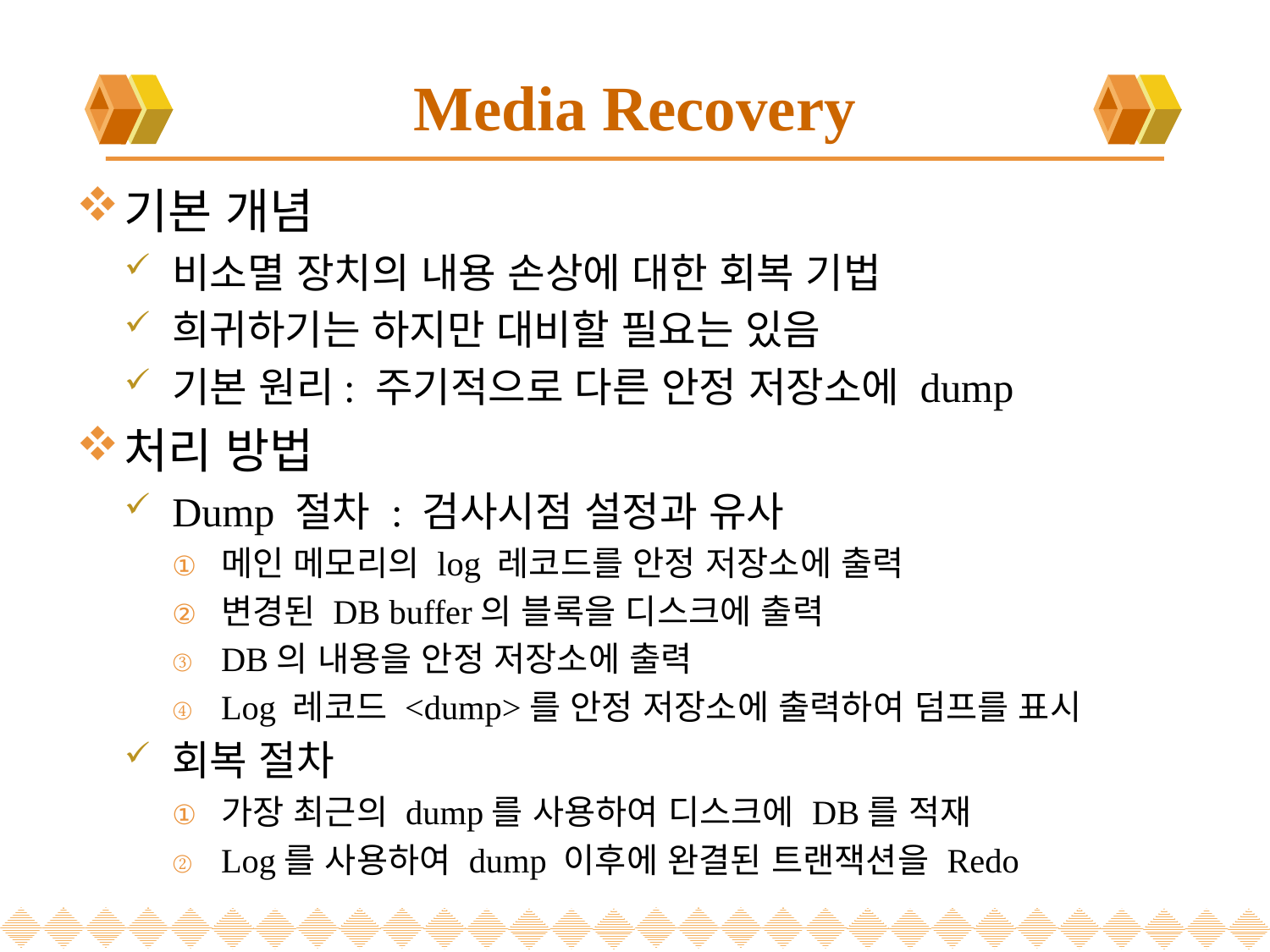

# Media Recovery
기본 개념
비소멸 장치의 내용 손상에 대한 회복 기법
희귀하기는 하지만 대비할 필요는 있음
기본 원리: 주기적으로 다른 안정 저장소에 dump
처리 방법
Dump 절차 : 검사시점 설정과 유사
메인 메모리의 log 레코드를 안정 저장소에 출력
변경된 DB buffer의 블록을 디스크에 출력
DB의 내용을 안정 저장소에 출력
Log 레코드 <dump>를 안정 저장소에 출력하여 덤프를 표시
회복 절차
가장 최근의 dump를 사용하여 디스크에 DB를 적재
Log를 사용하여 dump 이후에 완결된 트랜잭션을 Redo